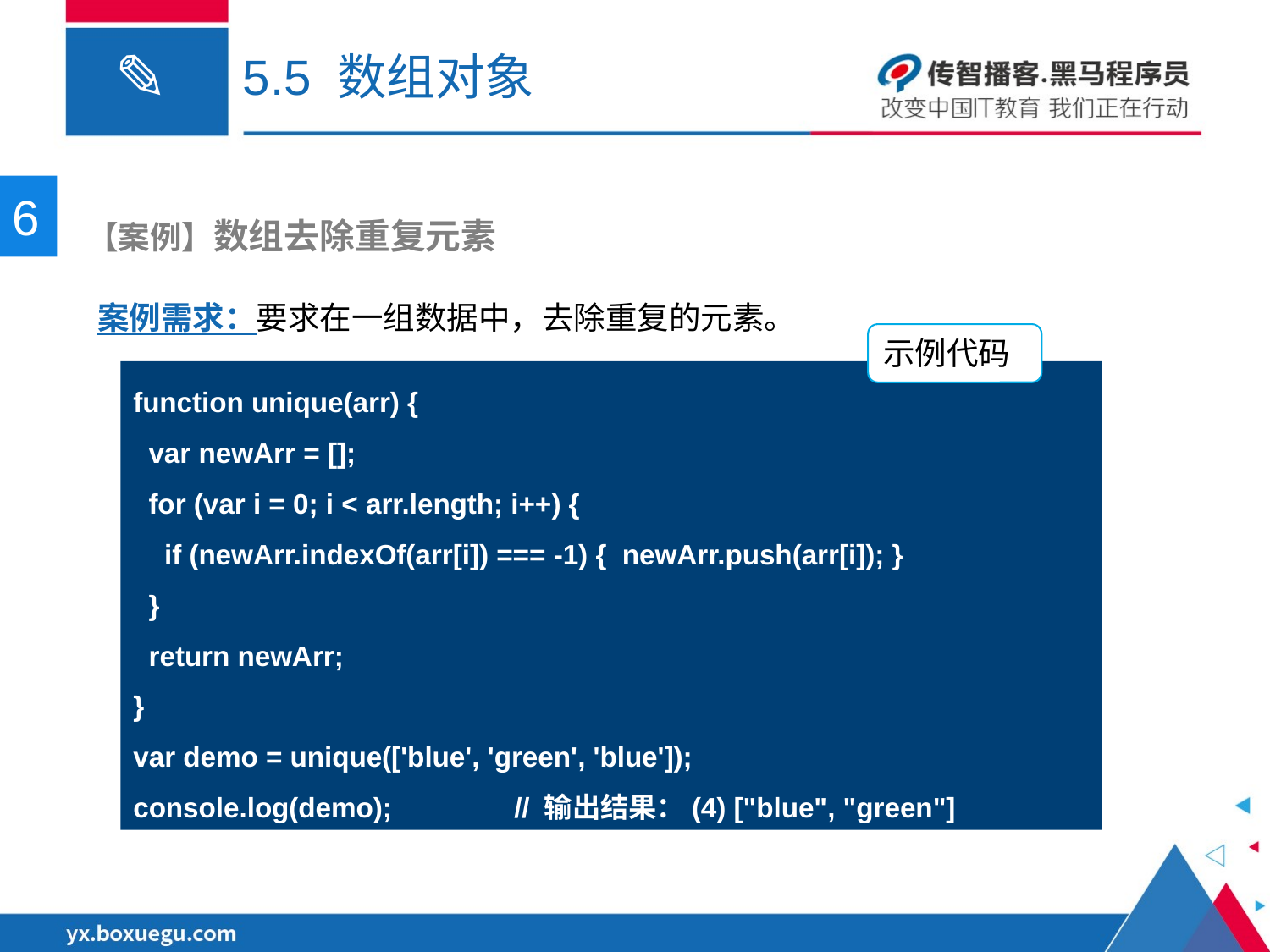

# 5.5 数组对象

6
 【案例】数组去除重复元素
案例需求：要求在一组数据中，去除重复的元素。
示例代码
function unique(arr) {
  var newArr = [];
  for (var i = 0; i < arr.length; i++) {
    if (newArr.indexOf(arr[i]) === -1) {  newArr.push(arr[i]); }
  }
  return newArr;
}
var demo = unique(['blue', 'green', 'blue']);
console.log(demo);	// 输出结果：(4) ["blue", "green"]